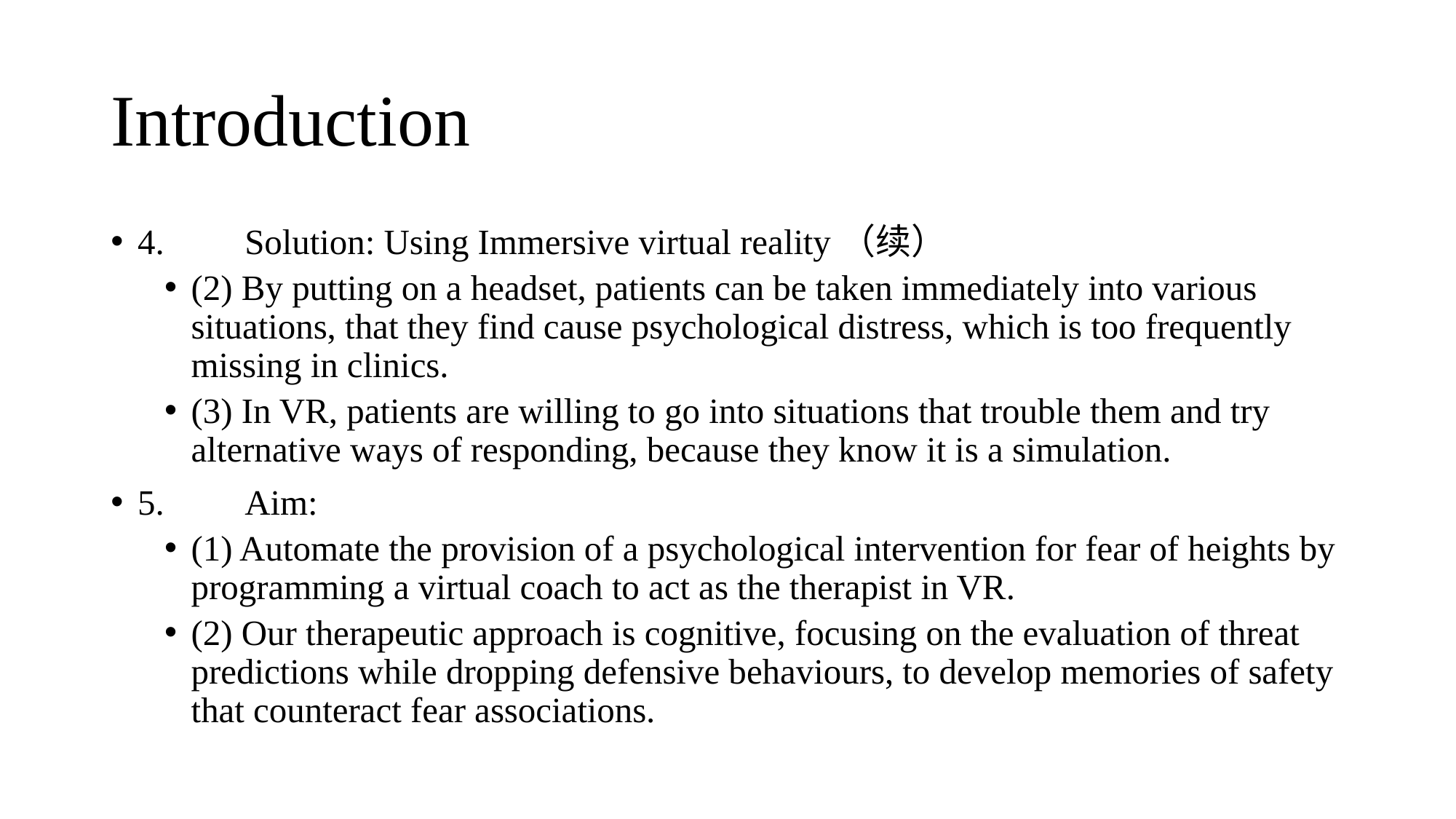

# Introduction
4.	Solution: Using Immersive virtual reality（续）
(2) By putting on a headset, patients can be taken immediately into various situations, that they find cause psychological distress, which is too frequently missing in clinics.
(3) In VR, patients are willing to go into situations that trouble them and try alternative ways of responding, because they know it is a simulation.
5.	Aim:
(1) Automate the provision of a psychological intervention for fear of heights by programming a virtual coach to act as the therapist in VR.
(2) Our therapeutic approach is cognitive, focusing on the evaluation of threat predictions while dropping defensive behaviours, to develop memories of safety that counteract fear associations.